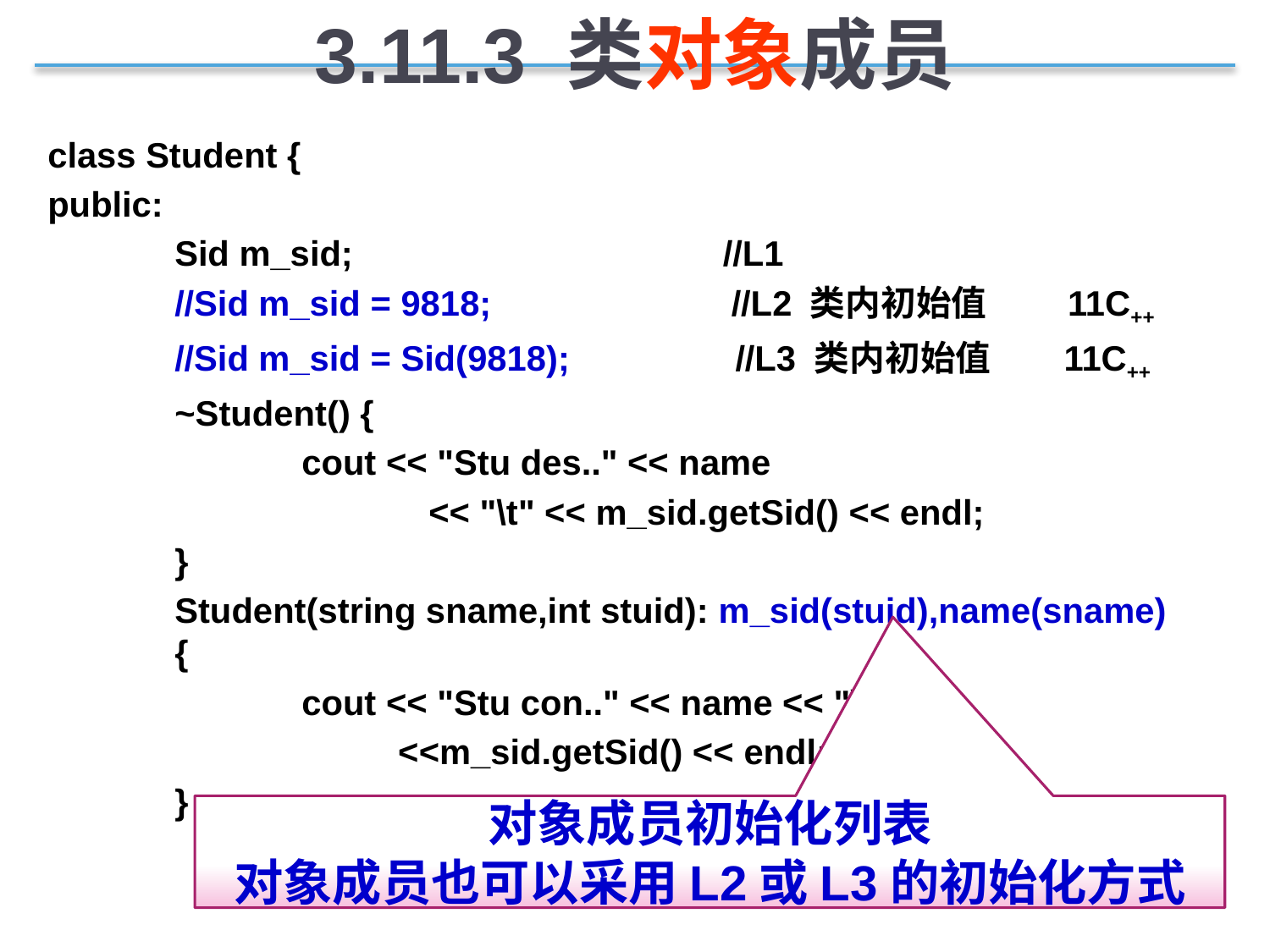

3.11.3 类对象成员
class Student {
public:
	Sid m_sid;                                      //L1
	//Sid m_sid = 9818;		     //L2 类内初始值         11C++
	//Sid m_sid = Sid(9818);                 //L3 类内初始值        11C++
	~Student() {
		cout << "Stu des.." << name
			<< "\t" << m_sid.getSid() << endl;
	}
	Student(string sname,int stuid): m_sid(stuid),name(sname)	{
		cout << "Stu con.." << name << "\t"
                                    <<m_sid.getSid() << endl;
	}

对象成员初始化列表
对象成员也可以采用L2或L3的初始化方式